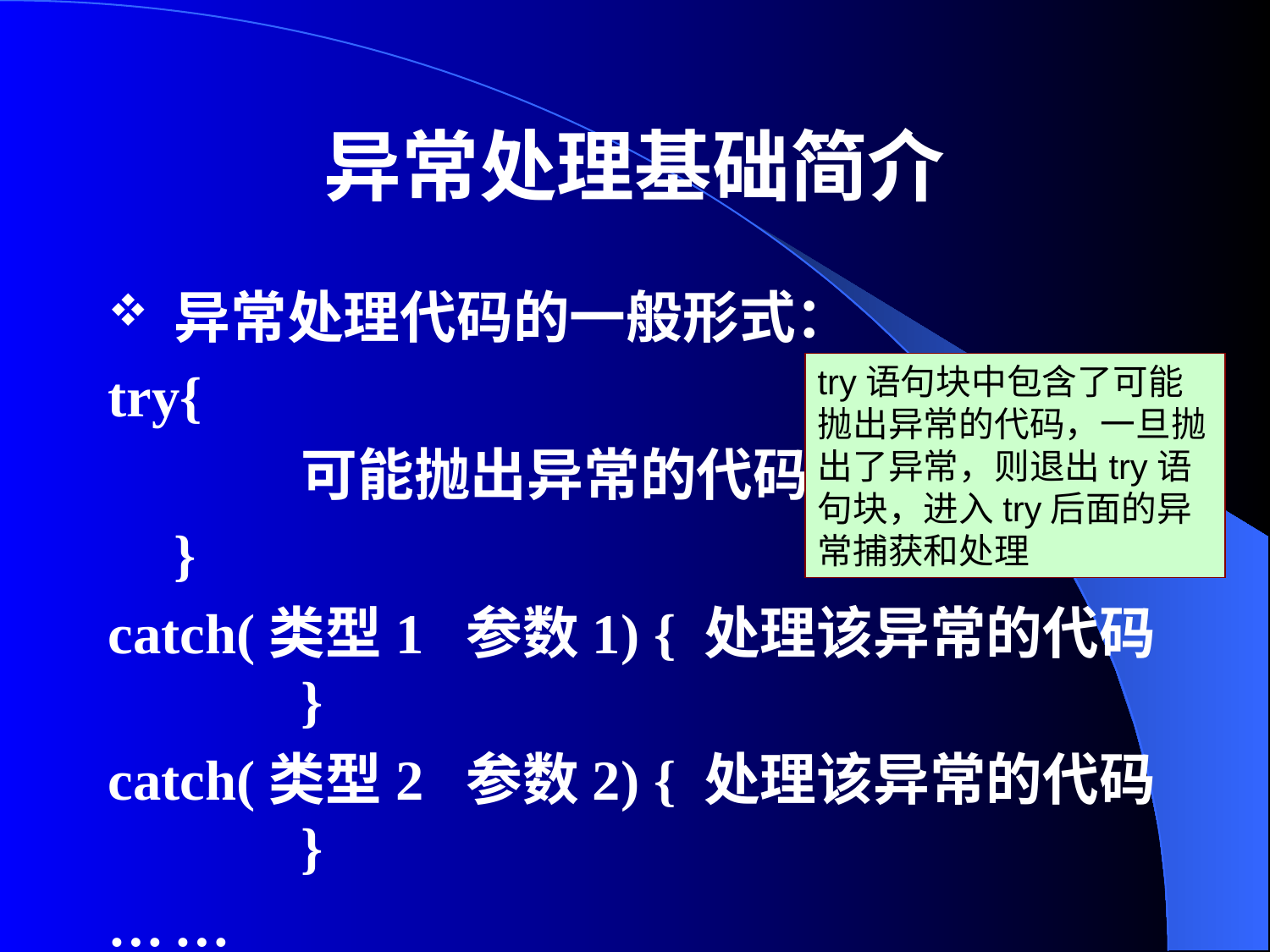

# 异常处理基础简介
异常处理代码的一般形式：
try{
		可能抛出异常的代码
	}
catch(类型1  参数1) { 处理该异常的代码	}
catch(类型2  参数2) { 处理该异常的代码	}
…	…
try语句块中包含了可能抛出异常的代码，一旦抛出了异常，则退出try语句块，进入try后面的异常捕获和处理